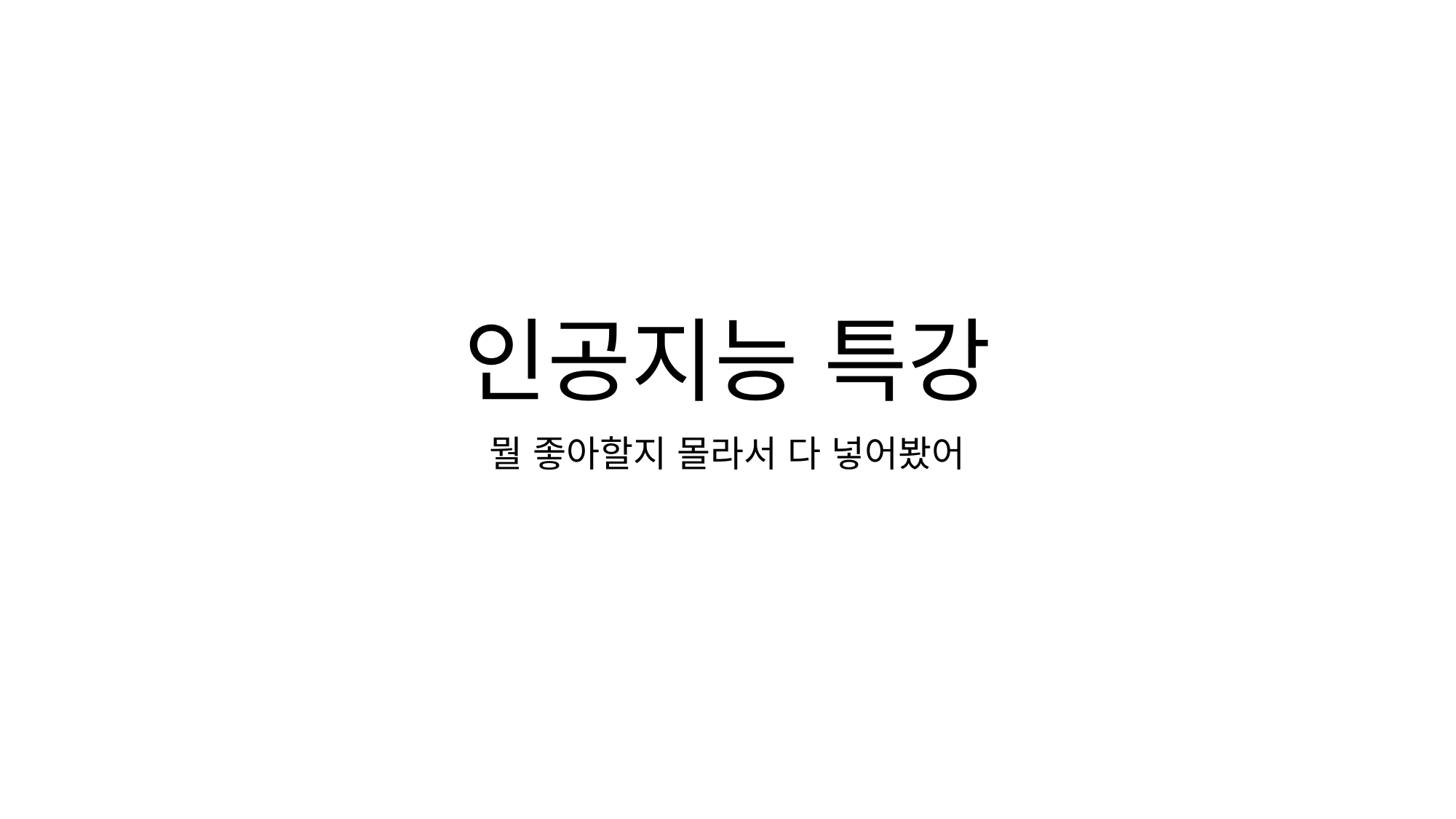

# 인공지능 특강
뭘 좋아할지 몰라서 다 넣어봤어